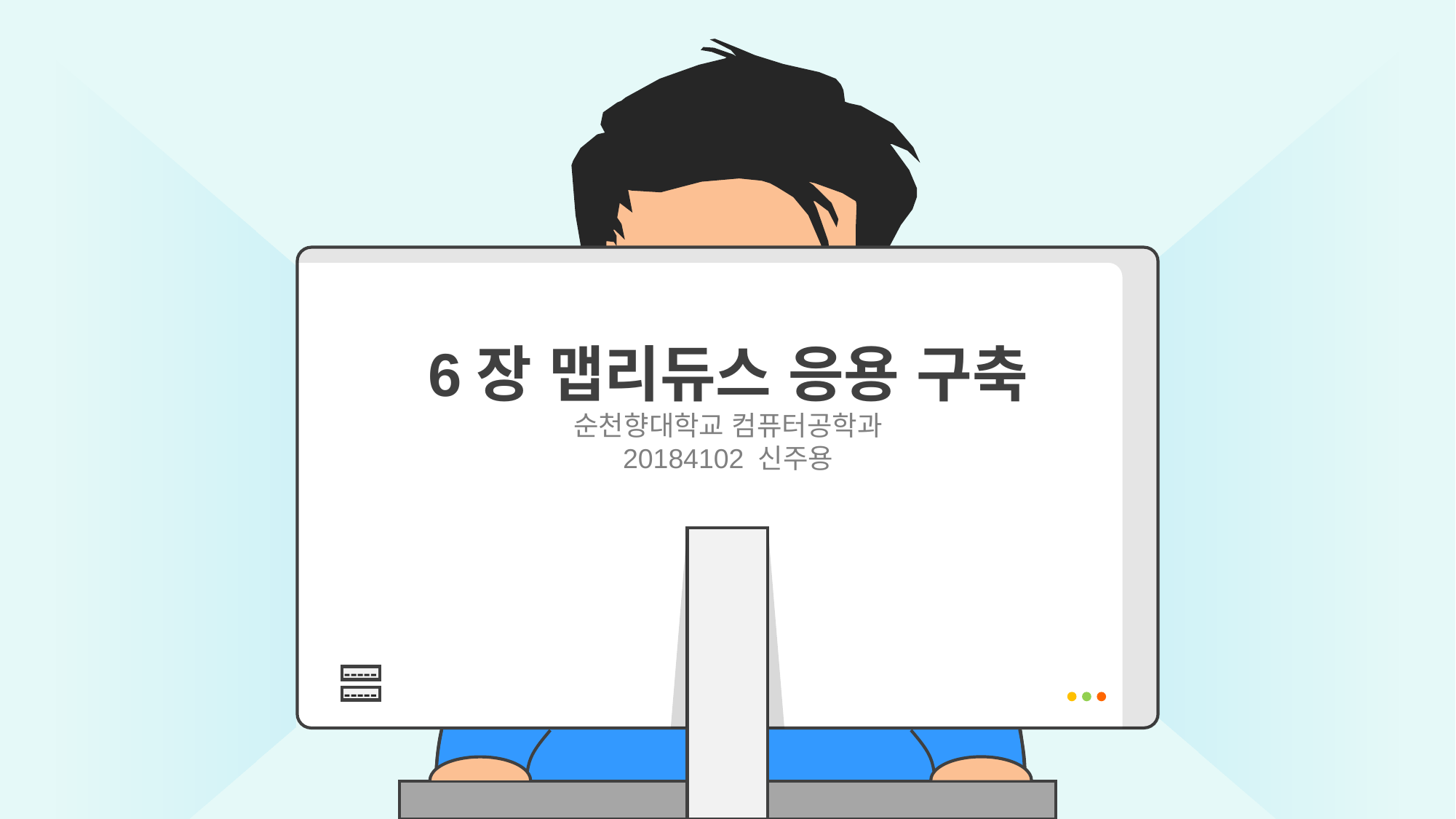

6장 맵리듀스 응용 구축
순천향대학교 컴퓨터공학과
20184102 신주용